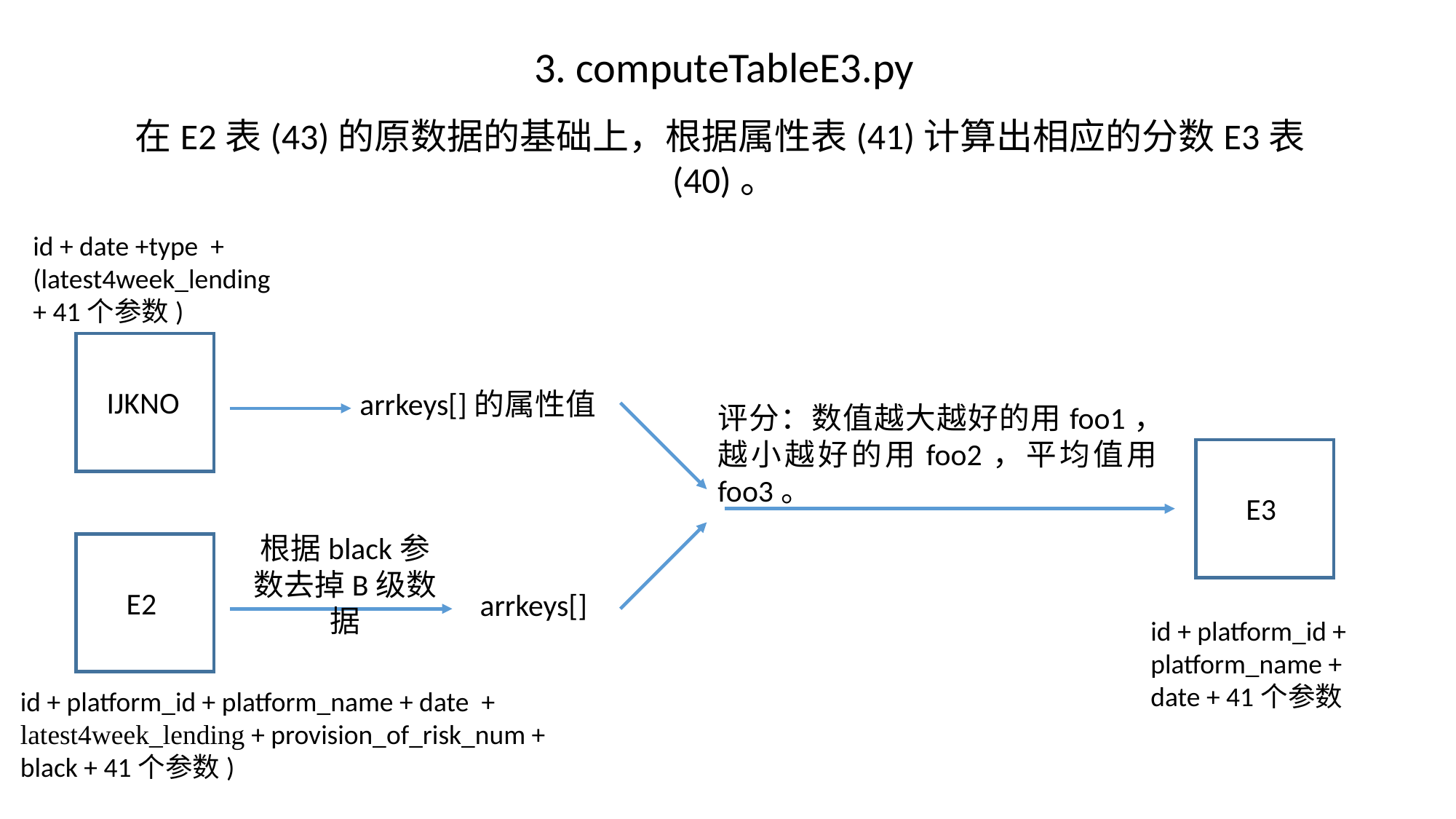

3. computeTableE3.py
在E2表(43)的原数据的基础上，根据属性表(41)计算出相应的分数E3表(40)。
id + date +type  + (latest4week_lending + 41个参数)

IJKNO
arrkeys[]的属性值
评分：数值越大越好的用foo1，越小越好的用foo2，平均值用foo3。

E3
根据black参数去掉B级数据

E2
arrkeys[]
id + platform_id + platform_name + date + 41个参数
id + platform_id + platform_name + date  + latest4week_lending + provision_of_risk_num + black + 41个参数)